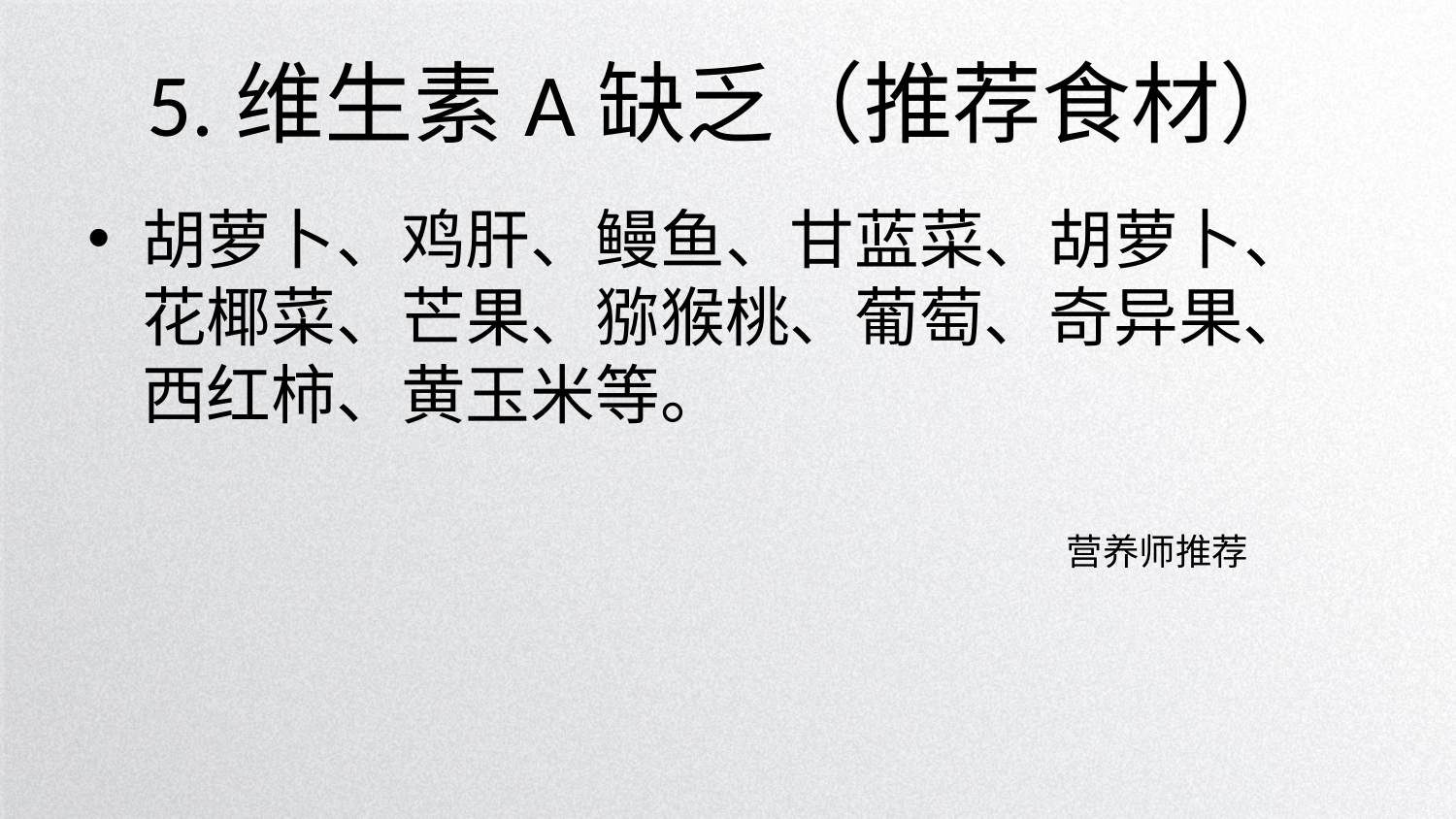

# 5.维生素A缺乏（推荐食材）
胡萝卜、鸡肝、鳗鱼、甘蓝菜、胡萝卜、花椰菜、芒果、猕猴桃、葡萄、奇异果、西红柿、黄玉米等。

营养师推荐